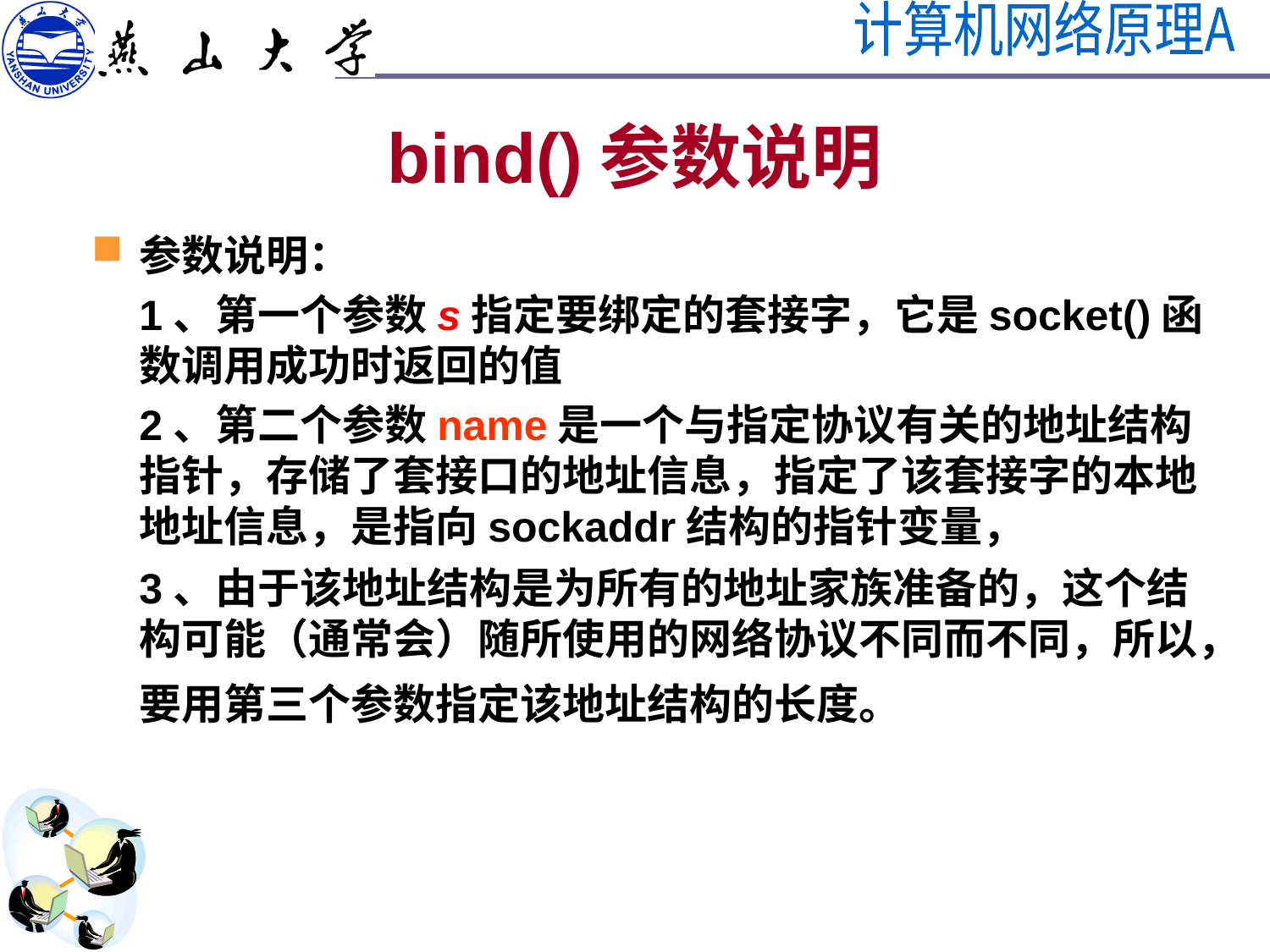

# bind()参数说明
参数说明：
	1、第一个参数s指定要绑定的套接字，它是socket()函数调用成功时返回的值
	2、第二个参数name是一个与指定协议有关的地址结构指针，存储了套接口的地址信息，指定了该套接字的本地地址信息，是指向sockaddr结构的指针变量，
	3、由于该地址结构是为所有的地址家族准备的，这个结构可能（通常会）随所使用的网络协议不同而不同，所以，要用第三个参数指定该地址结构的长度。
60